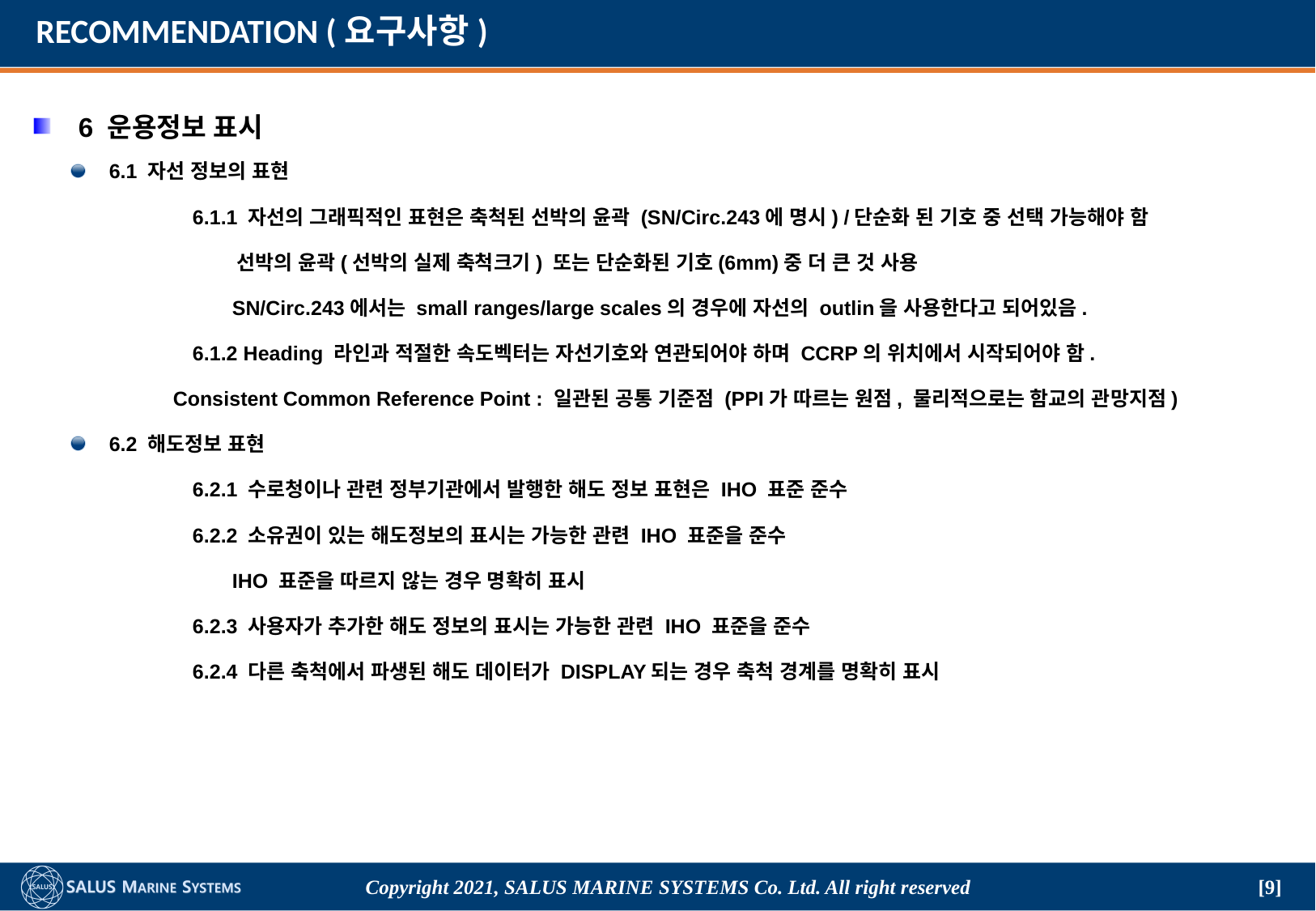

# RECOMMENDATION (요구사항)
6 운용정보 표시
6.1 자선 정보의 표현
	6.1.1 자선의 그래픽적인 표현은 축척된 선박의 윤곽 (SN/Circ.243에 명시) /단순화 된 기호 중 선택 가능해야 함
	       선박의 윤곽(선박의 실제 축척크기) 또는 단순화된 기호(6mm)중 더 큰 것 사용
	       SN/Circ.243에서는 small ranges/large scales의 경우에 자선의 outlin을 사용한다고 되어있음.
	6.1.2 Heading 라인과 적절한 속도벡터는 자선기호와 연관되어야 하며 CCRP의 위치에서 시작되어야 함.
                  Consistent Common Reference Point : 일관된 공통 기준점 (PPI가 따르는 원점, 물리적으로는 함교의 관망지점)
6.2 해도정보 표현
	6.2.1 수로청이나 관련 정부기관에서 발행한 해도 정보 표현은 IHO 표준 준수
	6.2.2 소유권이 있는 해도정보의 표시는 가능한 관련 IHO 표준을 준수
	       IHO 표준을 따르지 않는 경우 명확히 표시
	6.2.3 사용자가 추가한 해도 정보의 표시는 가능한 관련 IHO 표준을 준수
	6.2.4 다른 축척에서 파생된 해도 데이터가 DISPLAY되는 경우 축척 경계를 명확히 표시

Copyright 2021, SALUS Marine Systems Co. Ltd. All right reserved
[9]